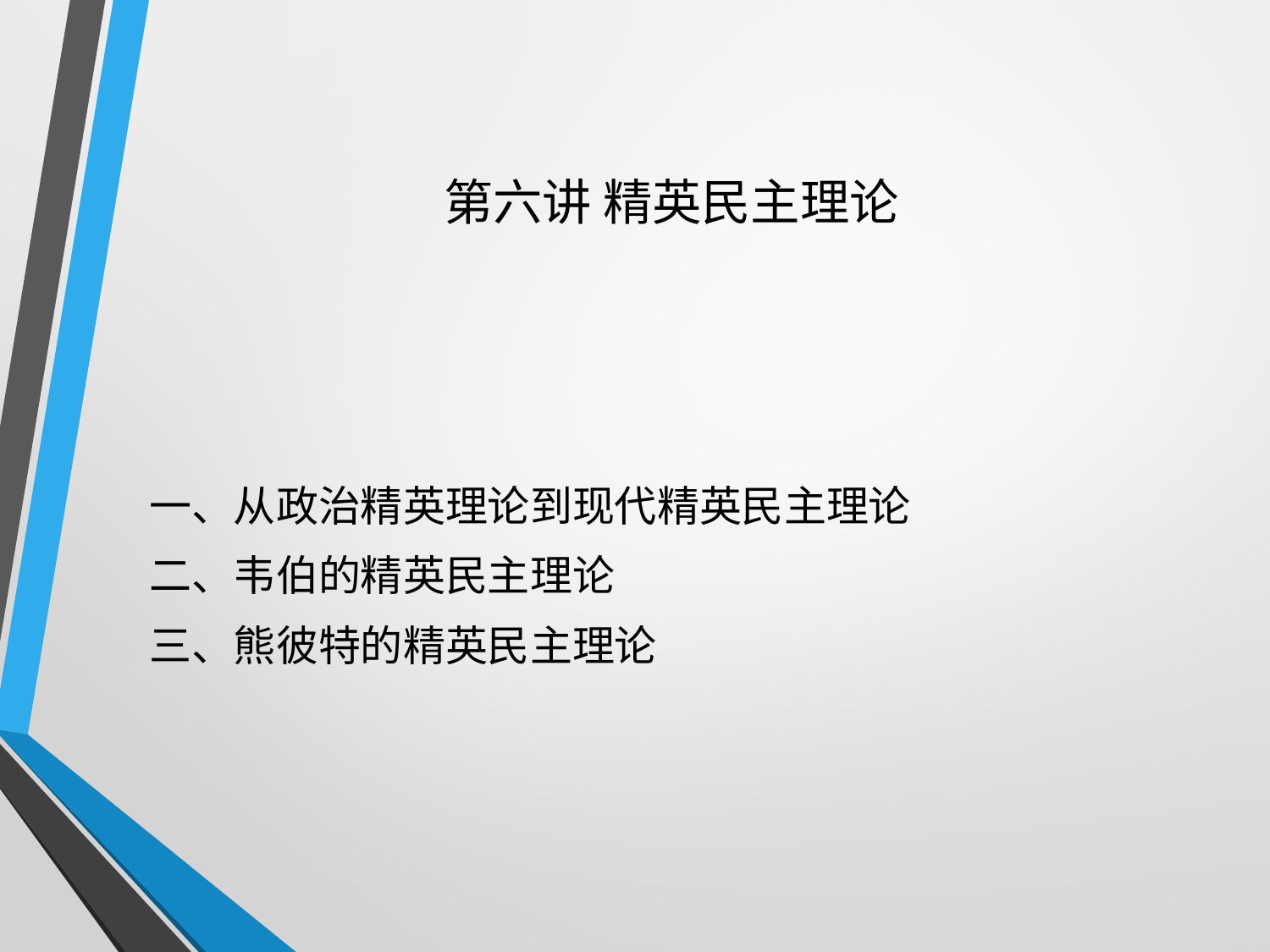

# 第六讲 精英民主理论
一、从政治精英理论到现代精英民主理论
二、韦伯的精英民主理论
三、熊彼特的精英民主理论